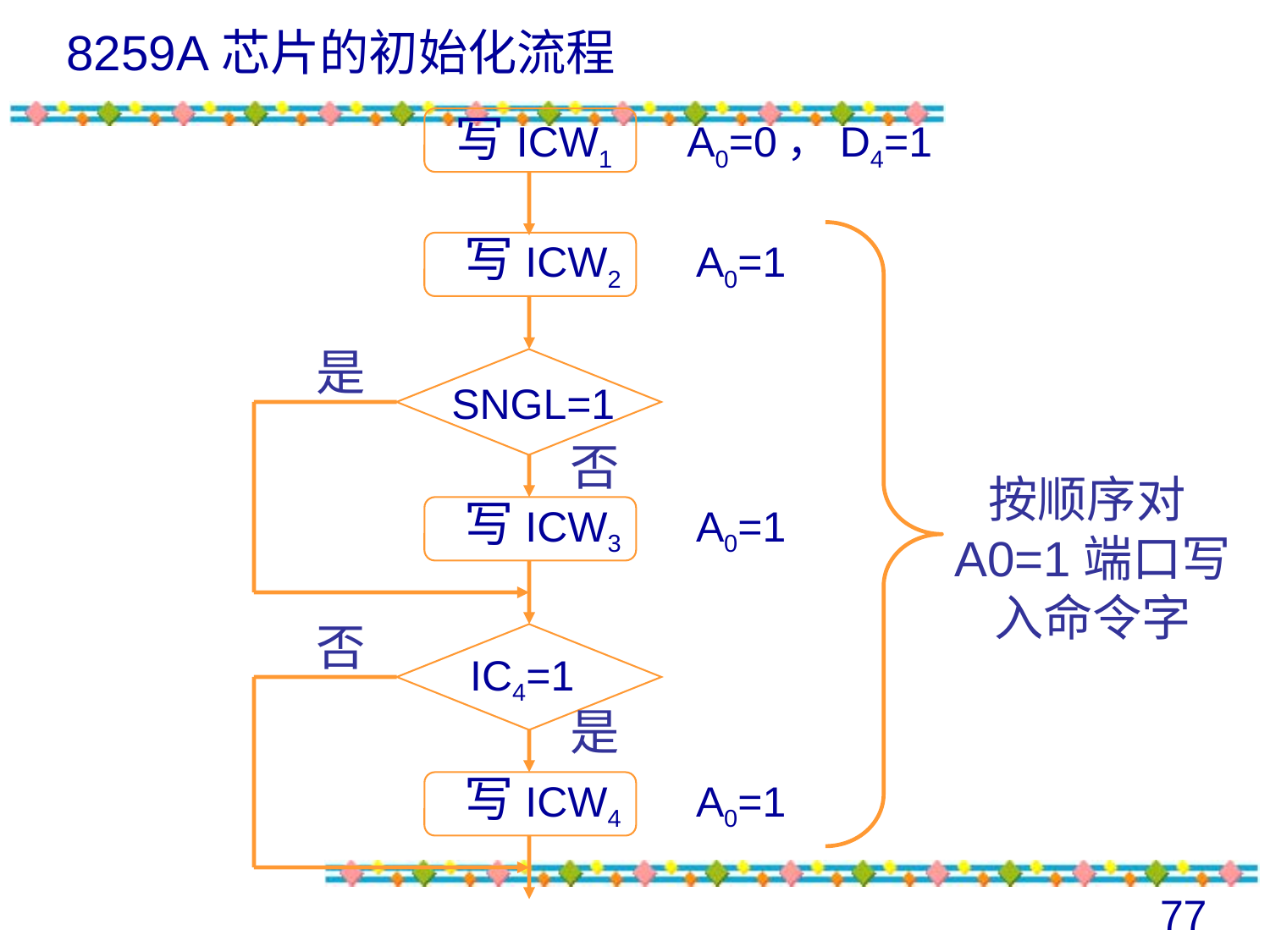

# 8259A芯片的初始化流程
写ICW1           A0=0，D4=1

按顺序对A0=1端口写入命令字
写ICW2           A0=1

是

SNGL=1

否

写ICW3           A0=1

否

  IC4=1

是

写ICW4           A0=1